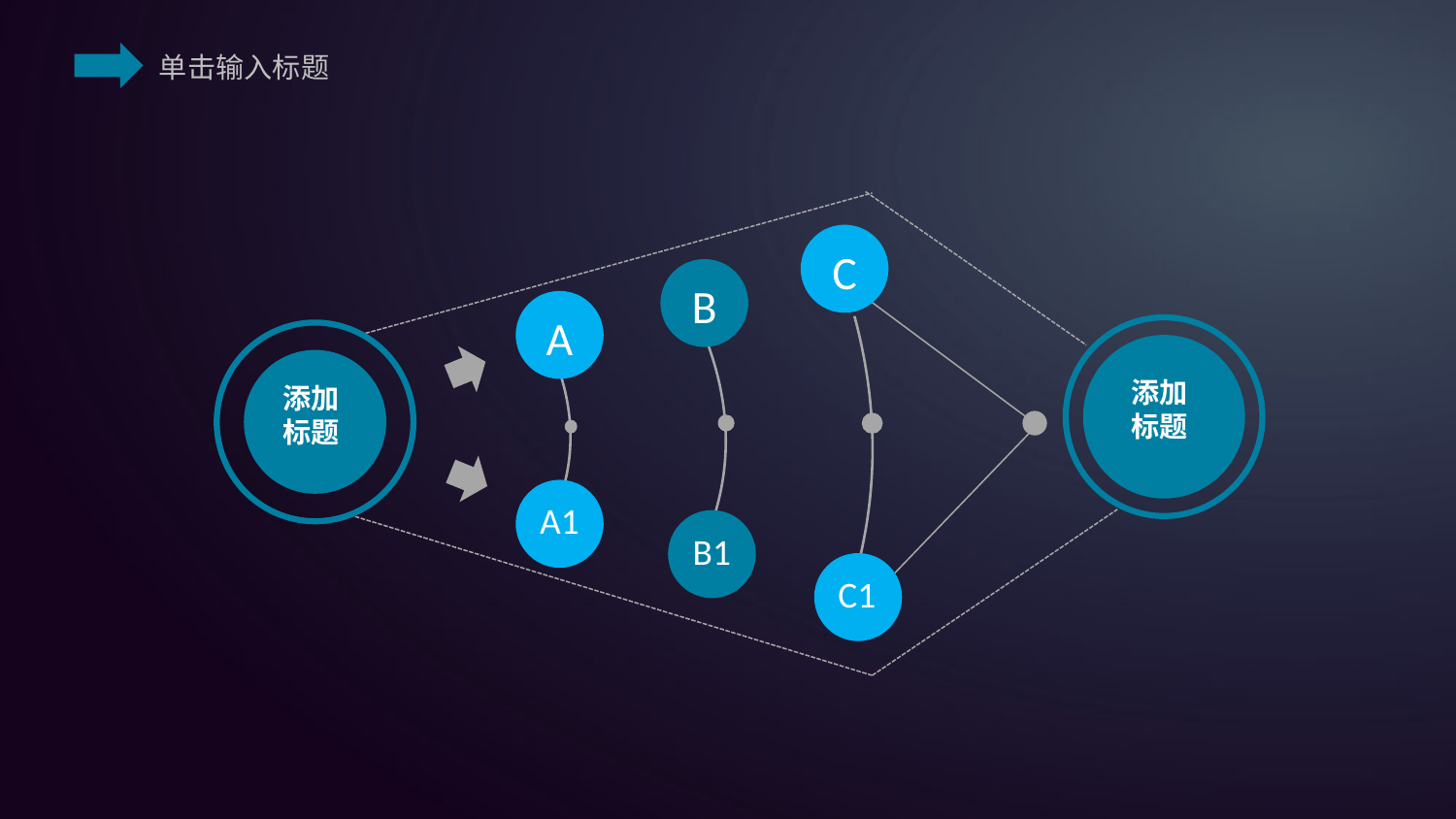

C
B

A

添加
标题

添加
标题

A1
B1
C1